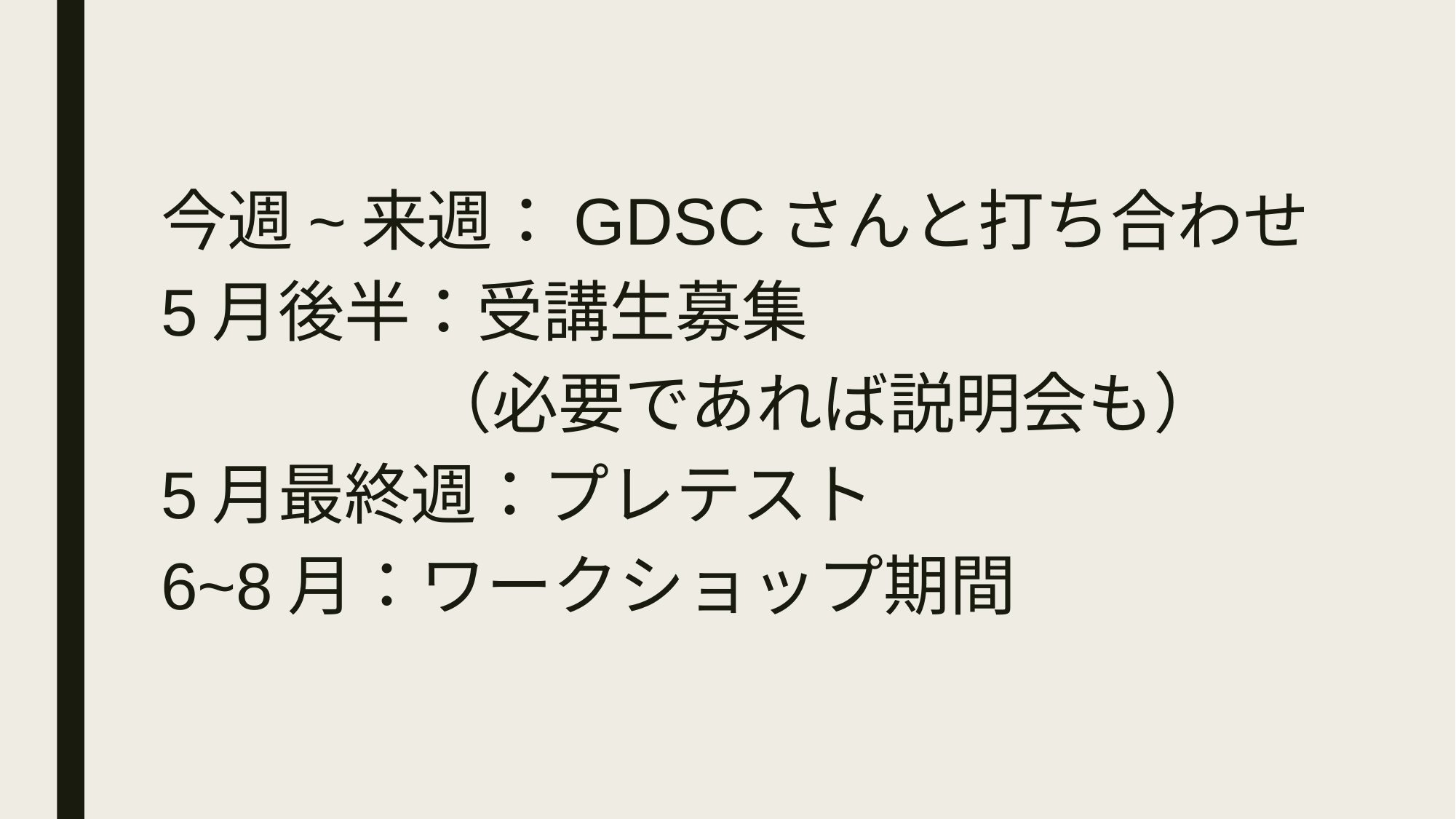

今週~来週：GDSCさんと打ち合わせ
5月後半：受講生募集
　　　　（必要であれば説明会も）
5月最終週：プレテスト
6~8月：ワークショップ期間